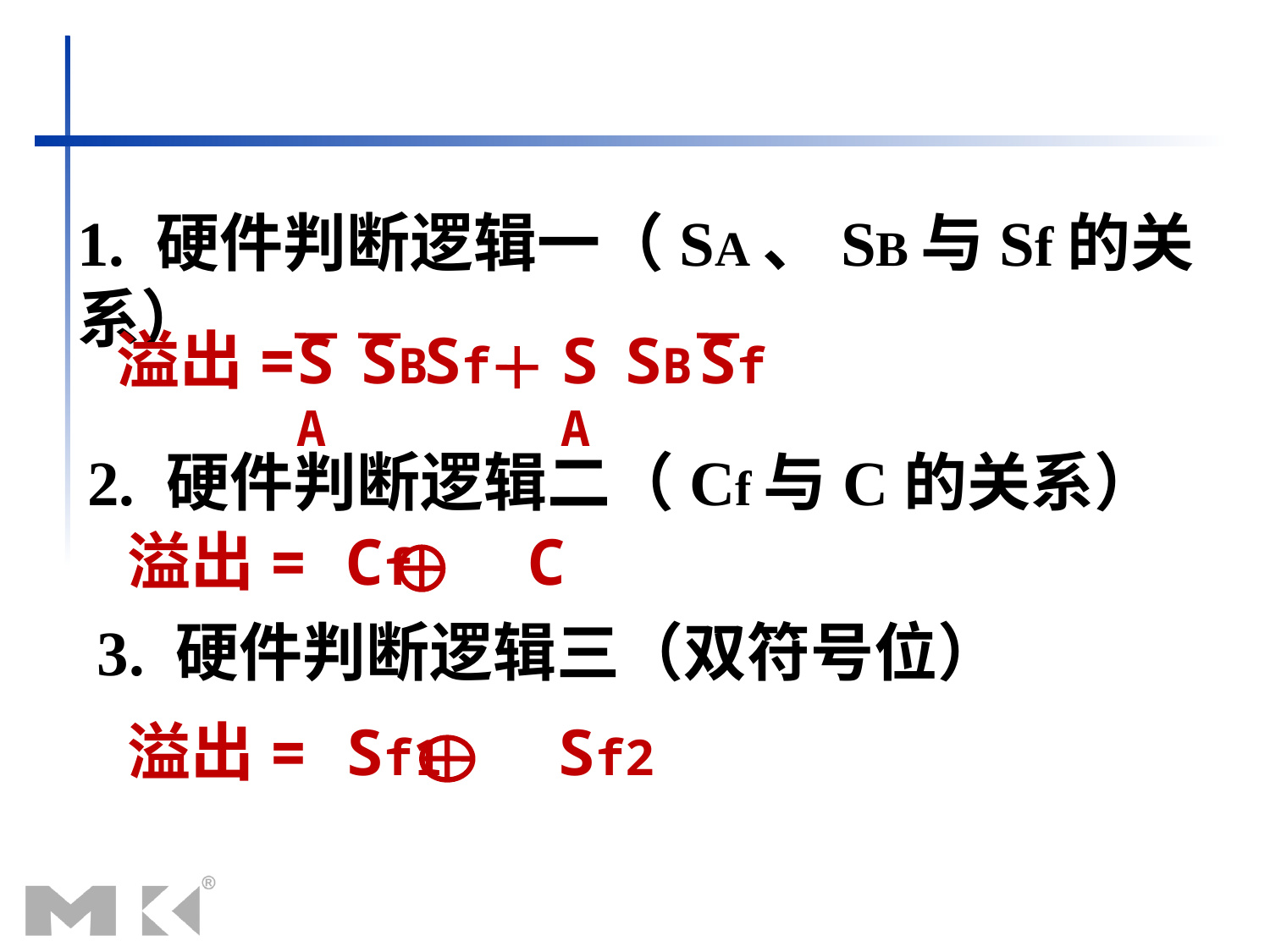

1. 硬件判断逻辑一（SA、SB与Sf的关系）
溢出=
SA
SB
Sf
SA
SB
Sf

2. 硬件判断逻辑二（Cf与C的关系）
溢出= Cf   C

3. 硬件判断逻辑三（双符号位）
溢出= Sf1   Sf2